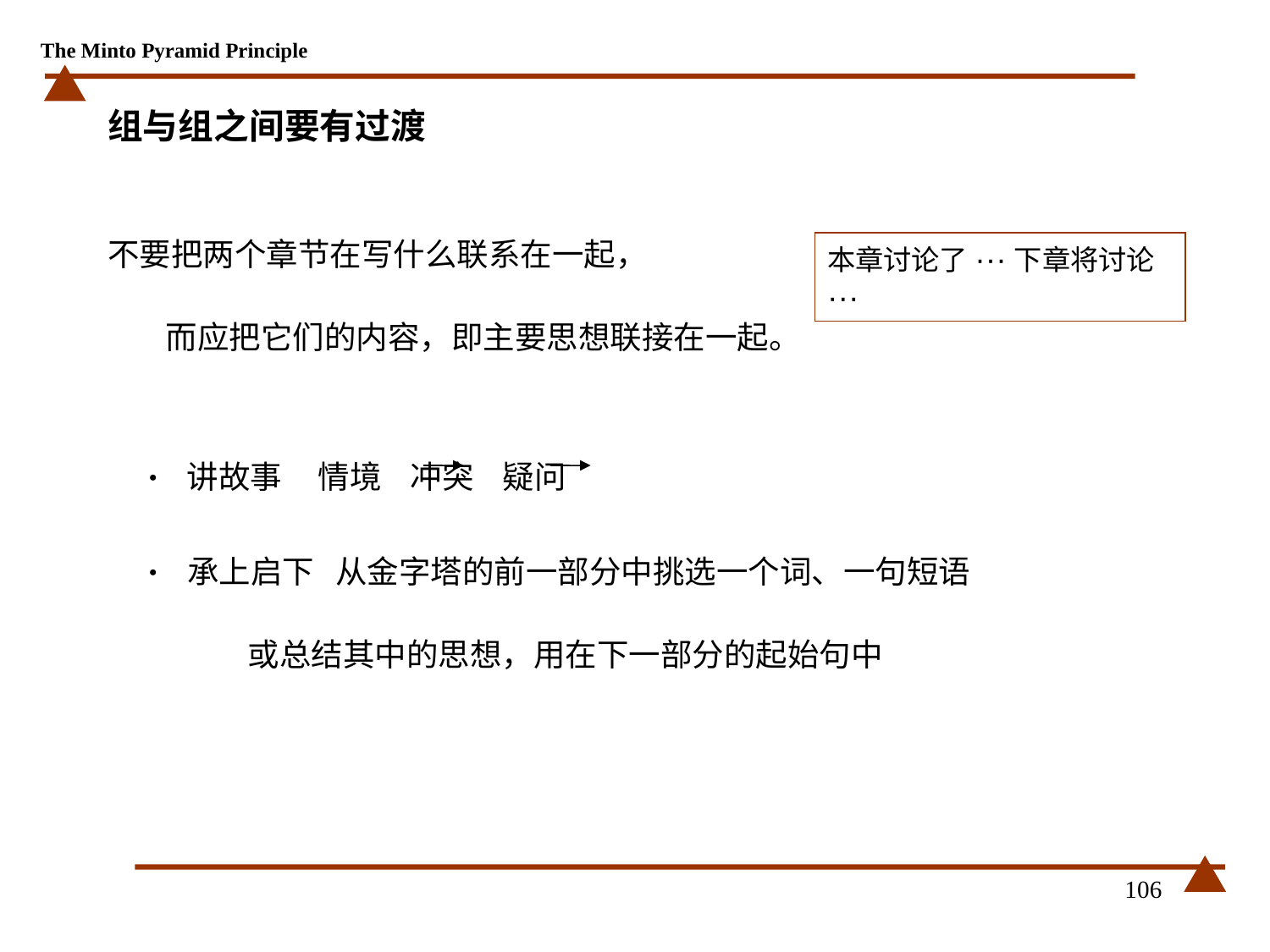

# 组与组之间要有过渡
不要把两个章节在写什么联系在一起，
       而应把它们的内容，即主要思想联接在一起。
本章讨论了···下章将讨论···

•  讲故事     情境    冲突    疑问

•  承上启下   从金字塔的前一部分中挑选一个词、一句短语
              或总结其中的思想，用在下一部分的起始句中

106